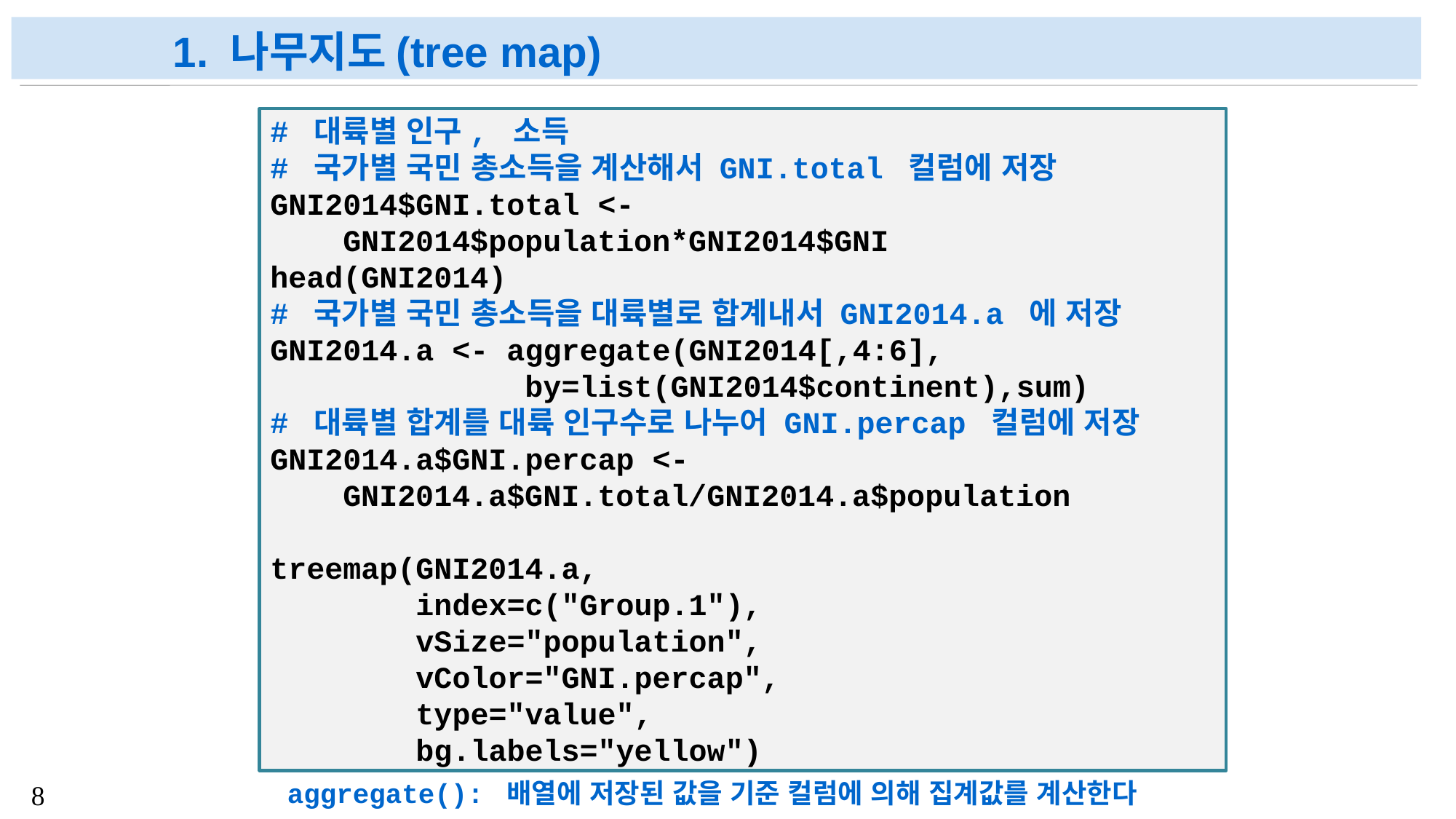

# 1. 나무지도(tree map)
# 대륙별 인구, 소득
# 국가별 국민 총소득을 계산해서 GNI.total 컬럼에 저장
GNI2014$GNI.total <-
    GNI2014$population*GNI2014$GNI
head(GNI2014)
# 국가별 국민 총소득을 대륙별로 합계내서 GNI2014.a 에 저장
GNI2014.a <- aggregate(GNI2014[,4:6],
              by=list(GNI2014$continent),sum)
# 대륙별 합계를 대륙 인구수로 나누어 GNI.percap 컬럼에 저장
GNI2014.a$GNI.percap <-
    GNI2014.a$GNI.total/GNI2014.a$population

treemap(GNI2014.a,
        index=c("Group.1"),
        vSize="population",
        vColor="GNI.percap",
        type="value",
        bg.labels="yellow")
aggregate(): 배열에 저장된 값을 기준 컬럼에 의해 집계값를 계산한다